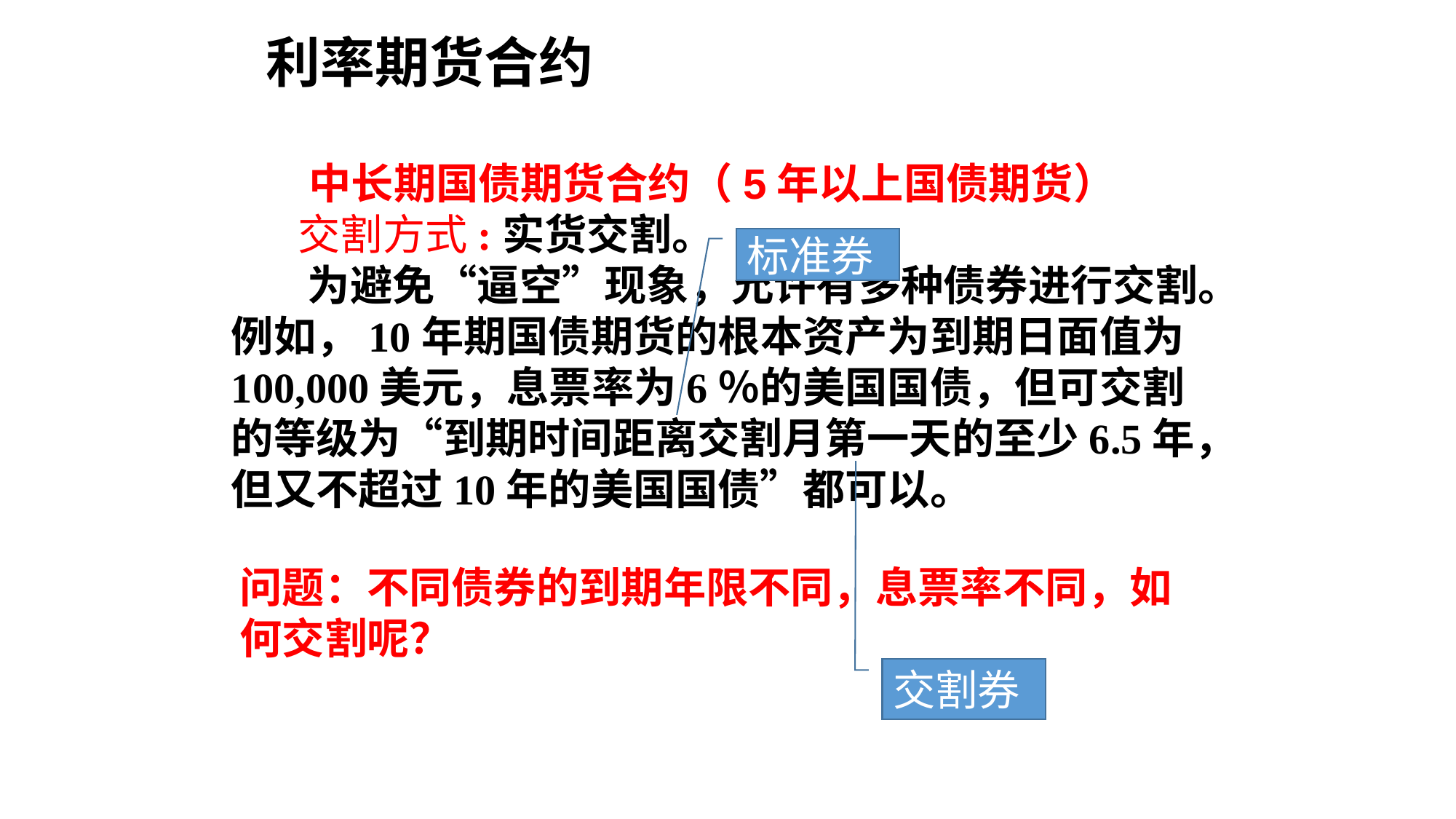

利率期货合约
       中长期国债期货合约（5年以上国债期货）
      交割方式:实货交割。
       为避免“逼空”现象，允许有多种债券进行交割。例如，10年期国债期货的根本资产为到期日面值为100,000美元，息票率为6％的美国国债，但可交割的等级为“到期时间距离交割月第一天的至少6.5年，但又不超过10年的美国国债”都可以。

标准券
问题：不同债券的到期年限不同，息票率不同，如何交割呢？
交割券